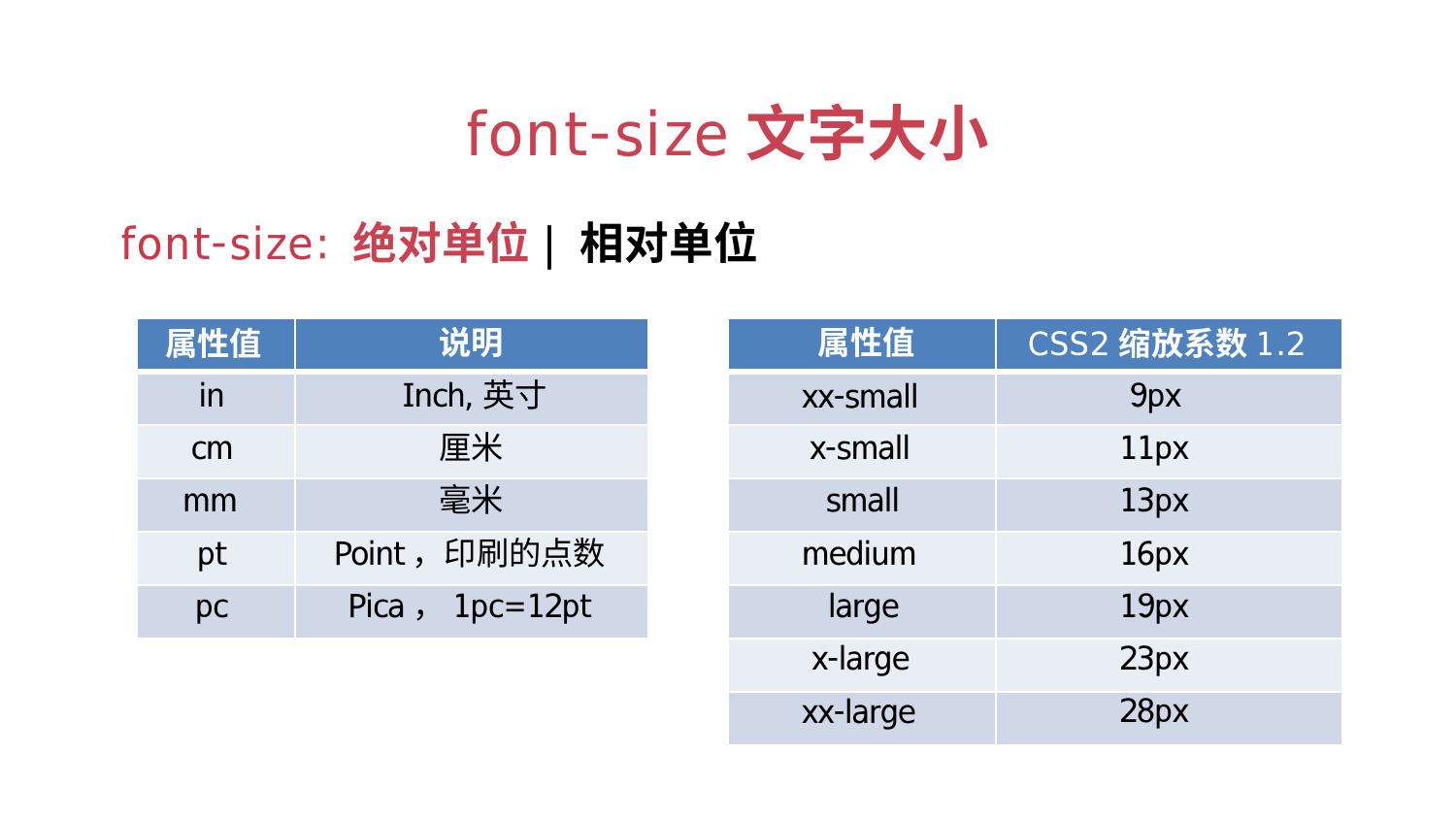

font-size文字大小

font-size: 绝对单位|相对单位

属性值
					in
		cm
	mm
				pt
			pc
			说明
		Inch,英寸
			厘米
			毫米
Point，印刷的点数
	Pica，1pc=12pt
			属性值
xx-small
	x-small
				small
medium
					large
		x-large
xx-large
CSS2缩放系数1.2
		9px
	11px
	13px
	16px
	19px
	23px
	28px